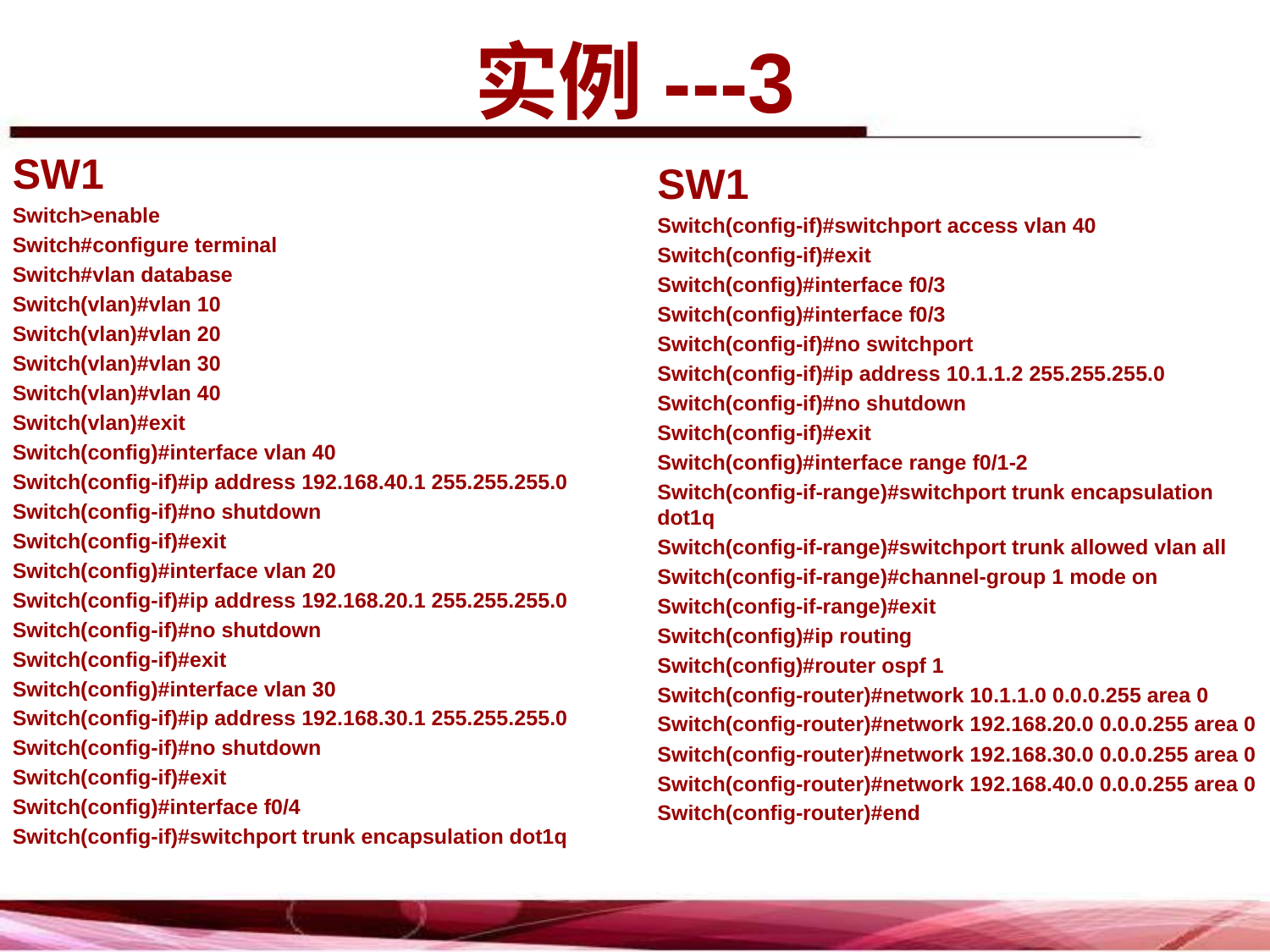

实例---3
SW1
Switch>enable
Switch#configure terminal
Switch#vlan database
Switch(vlan)#vlan 10
Switch(vlan)#vlan 20
Switch(vlan)#vlan 30
Switch(vlan)#vlan 40
Switch(vlan)#exit
Switch(config)#interface vlan 40
Switch(config-if)#ip address 192.168.40.1 255.255.255.0
Switch(config-if)#no shutdown
Switch(config-if)#exit
Switch(config)#interface vlan 20
Switch(config-if)#ip address 192.168.20.1 255.255.255.0
Switch(config-if)#no shutdown
Switch(config-if)#exit
Switch(config)#interface vlan 30
Switch(config-if)#ip address 192.168.30.1 255.255.255.0
Switch(config-if)#no shutdown
Switch(config-if)#exit
Switch(config)#interface f0/4
Switch(config-if)#switchport trunk encapsulation dot1q

SW1
Switch(config-if)#switchport access vlan 40
Switch(config-if)#exit
Switch(config)#interface f0/3
Switch(config)#interface f0/3
Switch(config-if)#no switchport
Switch(config-if)#ip address 10.1.1.2 255.255.255.0
Switch(config-if)#no shutdown
Switch(config-if)#exit
Switch(config)#interface range f0/1-2
Switch(config-if-range)#switchport trunk encapsulation dot1q
Switch(config-if-range)#switchport trunk allowed vlan all
Switch(config-if-range)#channel-group 1 mode on
Switch(config-if-range)#exit
Switch(config)#ip routing
Switch(config)#router ospf 1
Switch(config-router)#network 10.1.1.0 0.0.0.255 area 0
Switch(config-router)#network 192.168.20.0 0.0.0.255 area 0
Switch(config-router)#network 192.168.30.0 0.0.0.255 area 0
Switch(config-router)#network 192.168.40.0 0.0.0.255 area 0
Switch(config-router)#end